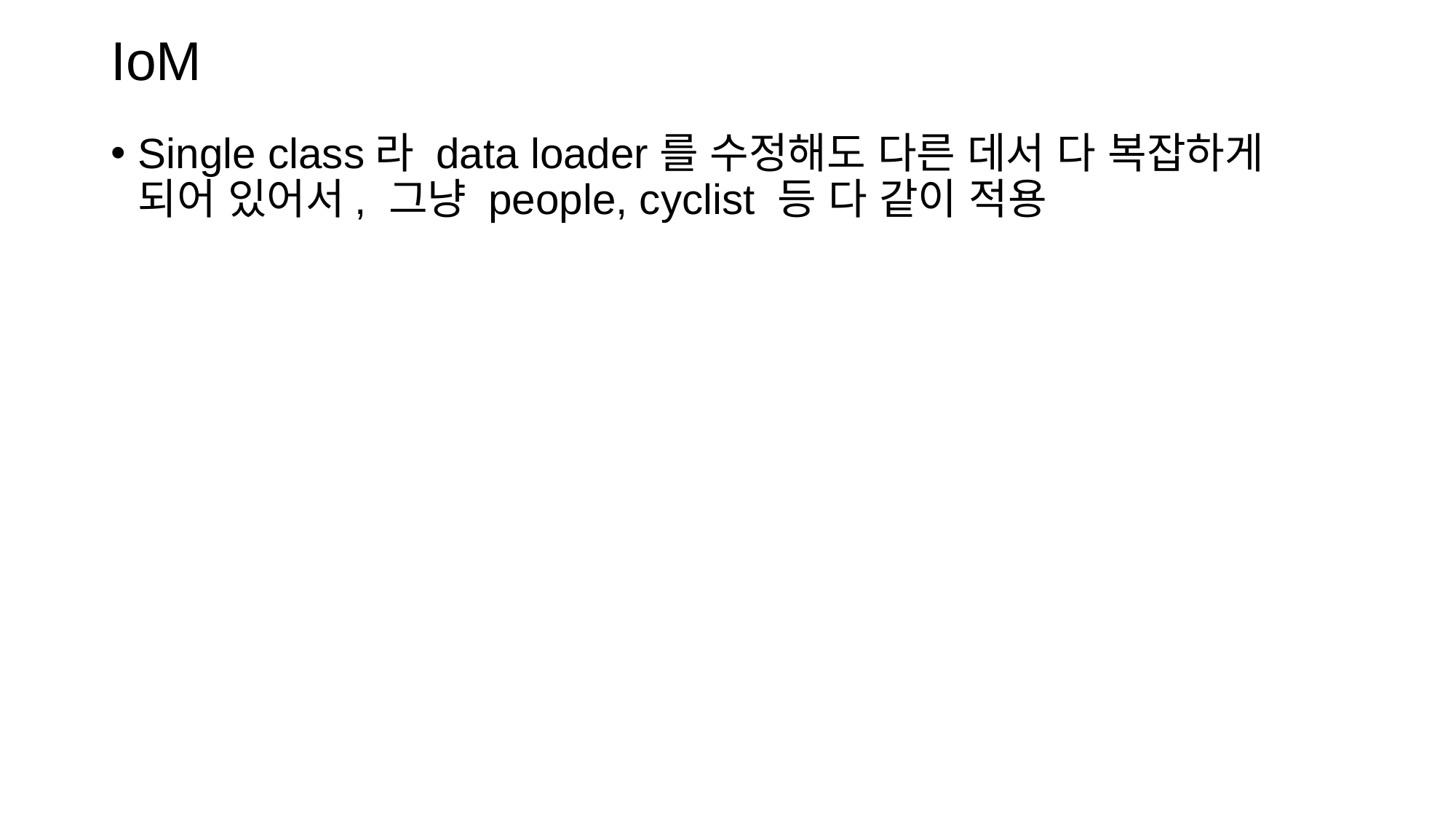

# IoM
Single class라 data loader를 수정해도 다른 데서 다 복잡하게 되어 있어서, 그냥 people, cyclist 등 다 같이 적용